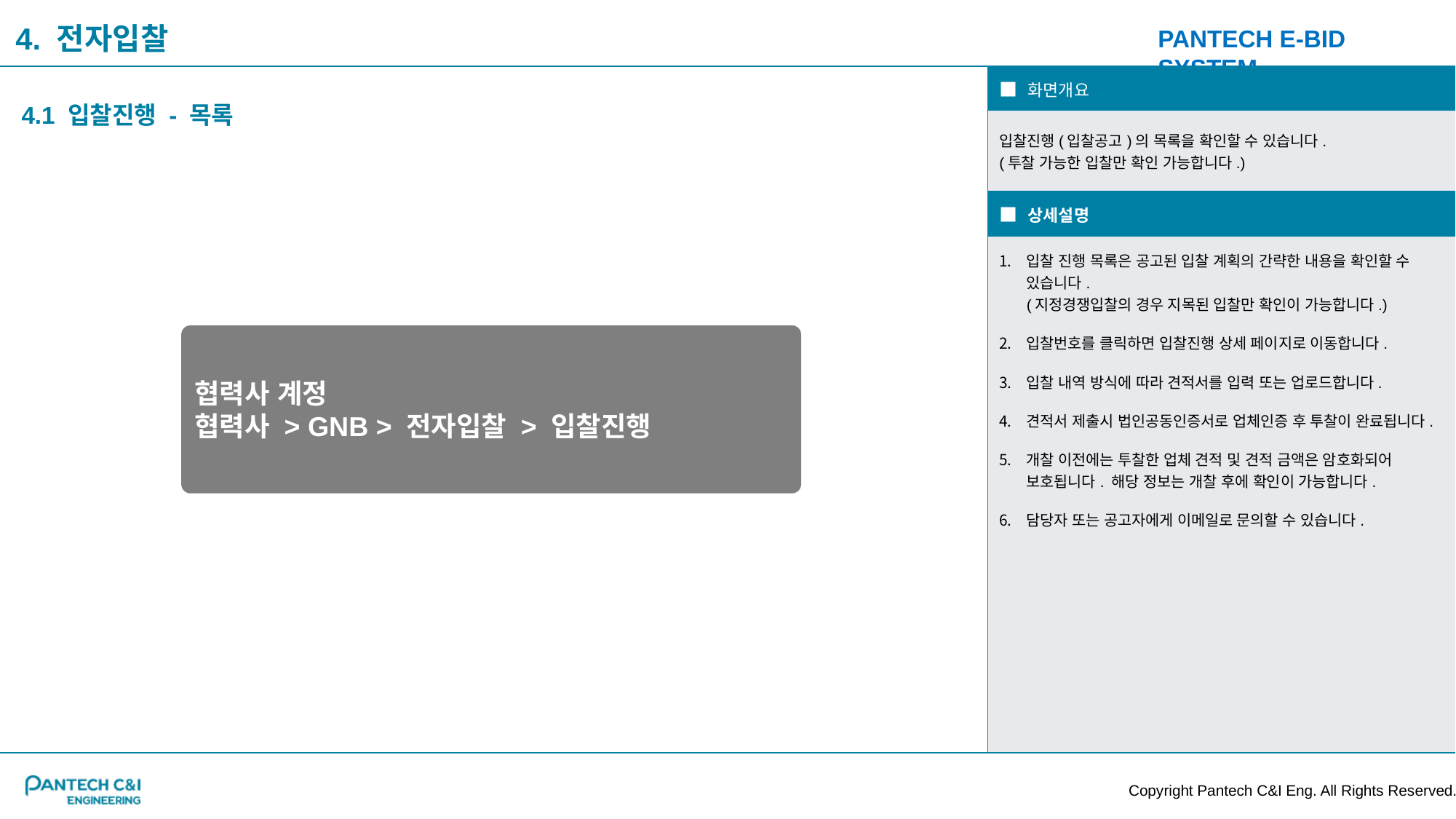

4. 전자입찰
| ■ 화면개요 |
| --- |
| 입찰진행(입찰공고)의 목록을 확인할 수 있습니다. (투찰 가능한 입찰만 확인 가능합니다.) |
| ■ 상세설명 |
| 입찰 진행 목록은 공고된 입찰 계획의 간략한 내용을 확인할 수 있습니다. (지정경쟁입찰의 경우 지목된 입찰만 확인이 가능합니다.) 입찰번호를 클릭하면 입찰진행 상세 페이지로 이동합니다. 입찰 내역 방식에 따라 견적서를 입력 또는 업로드합니다. 견적서 제출시 법인공동인증서로 업체인증 후 투찰이 완료됩니다. 개찰 이전에는 투찰한 업체 견적 및 견적 금액은 암호화되어 보호됩니다. 해당 정보는 개찰 후에 확인이 가능합니다. 담당자 또는 공고자에게 이메일로 문의할 수 있습니다. |
4.1 입찰진행 - 목록
협력사 계정
협력사 > GNB > 전자입찰 > 입찰진행